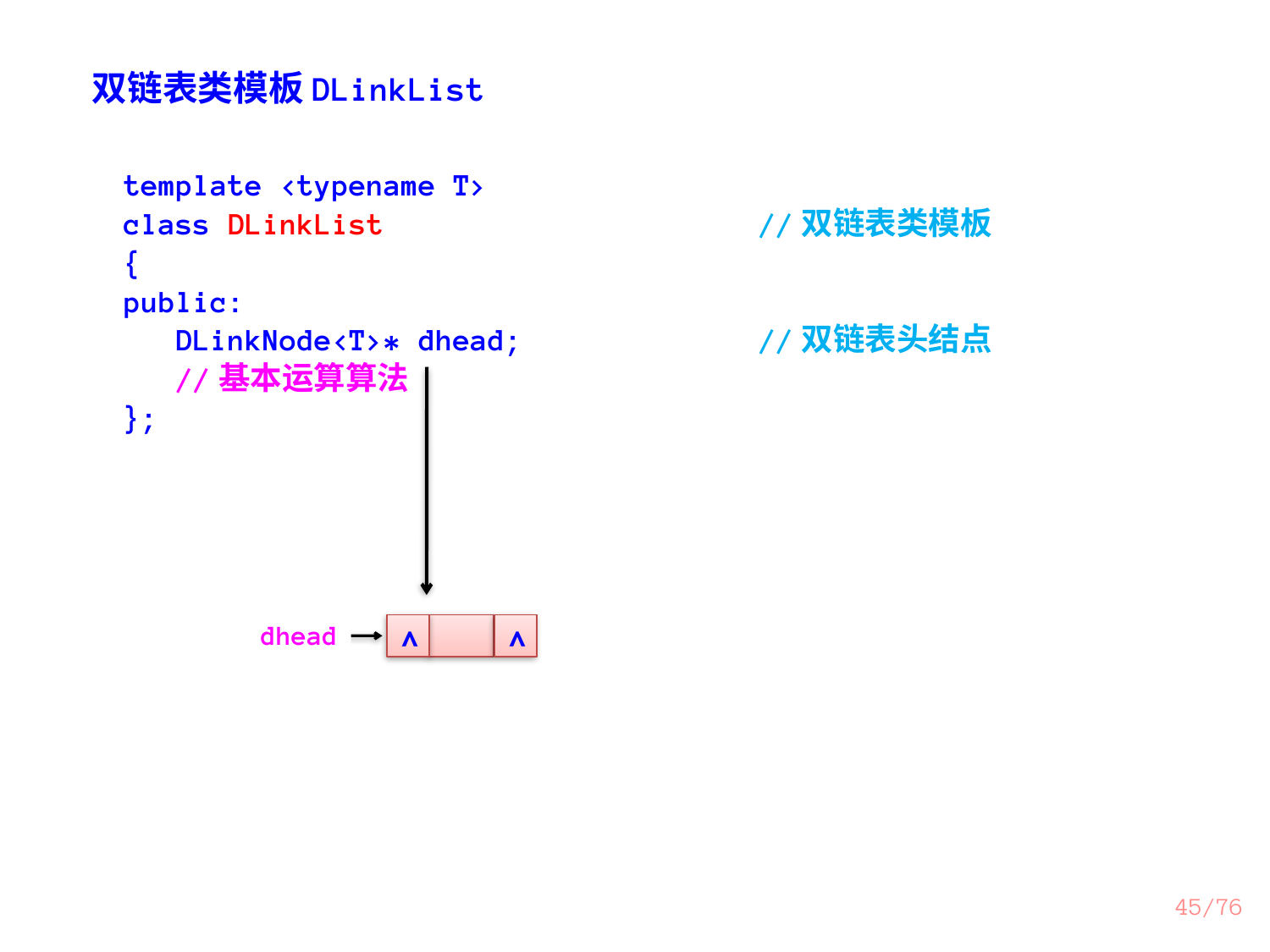

双链表类模板DLinkList
template <typename T>
class DLinkList			//双链表类模板
{
public:
   DLinkNode<T>* dhead;		//双链表头结点
   //基本运算算法
};
∧

∧
dhead

45/76